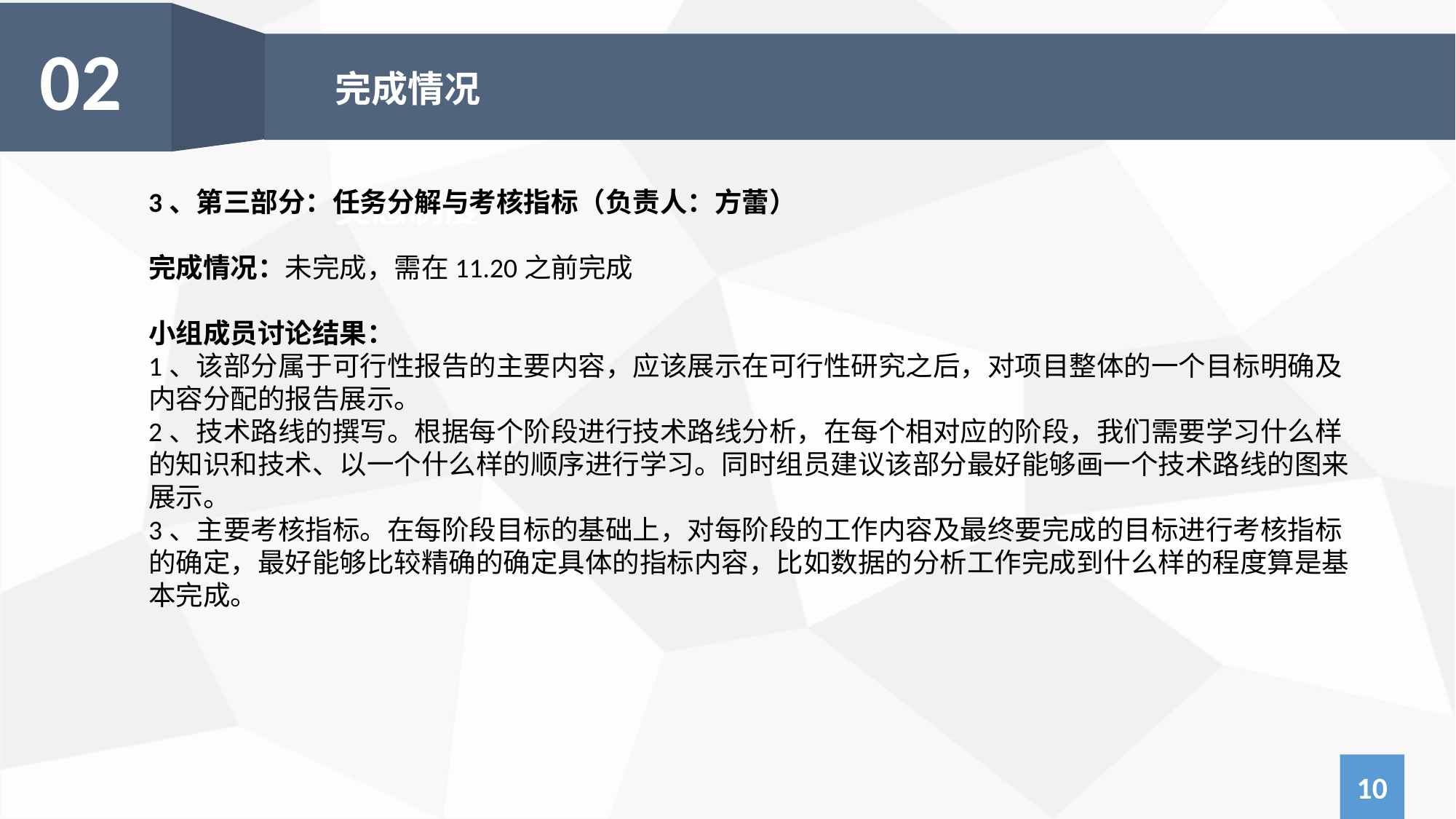

02

完成情况
奖惩制度
3、第三部分：任务分解与考核指标（负责人：方蕾）

完成情况：未完成，需在11.20之前完成

小组成员讨论结果：
1、该部分属于可行性报告的主要内容，应该展示在可行性研究之后，对项目整体的一个目标明确及内容分配的报告展示。
2、技术路线的撰写。根据每个阶段进行技术路线分析，在每个相对应的阶段，我们需要学习什么样的知识和技术、以一个什么样的顺序进行学习。同时组员建议该部分最好能够画一个技术路线的图来展示。
3、主要考核指标。在每阶段目标的基础上，对每阶段的工作内容及最终要完成的目标进行考核指标的确定，最好能够比较精确的确定具体的指标内容，比如数据的分析工作完成到什么样的程度算是基本完成。
10